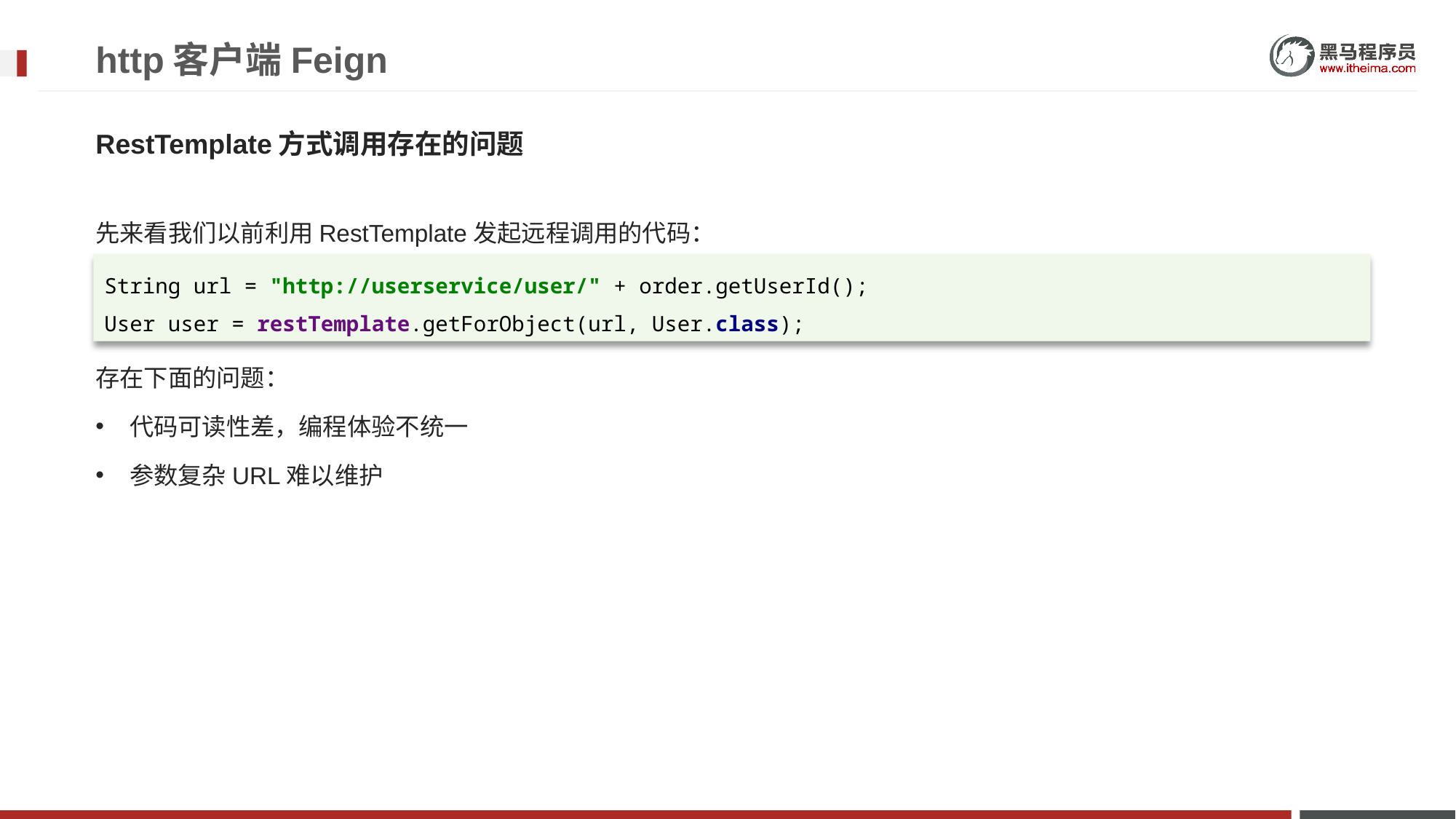

# http客户端Feign
RestTemplate方式调用存在的问题
先来看我们以前利用RestTemplate发起远程调用的代码：

存在下面的问题：
代码可读性差，编程体验不统一
参数复杂URL难以维护
String url = "http://userservice/user/" + order.getUserId();
User user = restTemplate.getForObject(url, User.class);